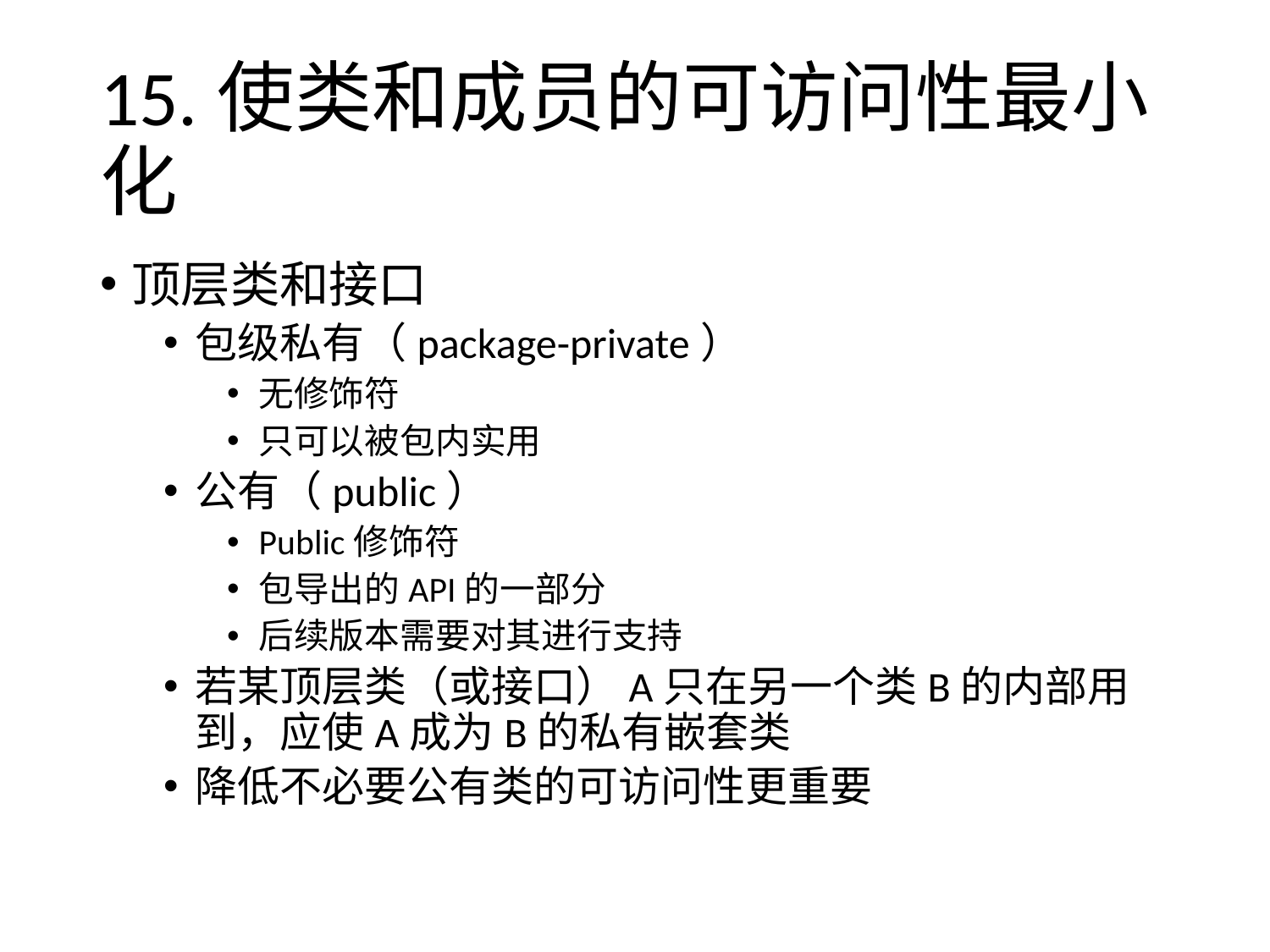

# 15.使类和成员的可访问性最小化
顶层类和接口
包级私有（package-private）
无修饰符
只可以被包内实用
公有（public）
Public修饰符
包导出的API的一部分
后续版本需要对其进行支持
若某顶层类（或接口）A只在另一个类B的内部用到，应使A成为B的私有嵌套类
降低不必要公有类的可访问性更重要